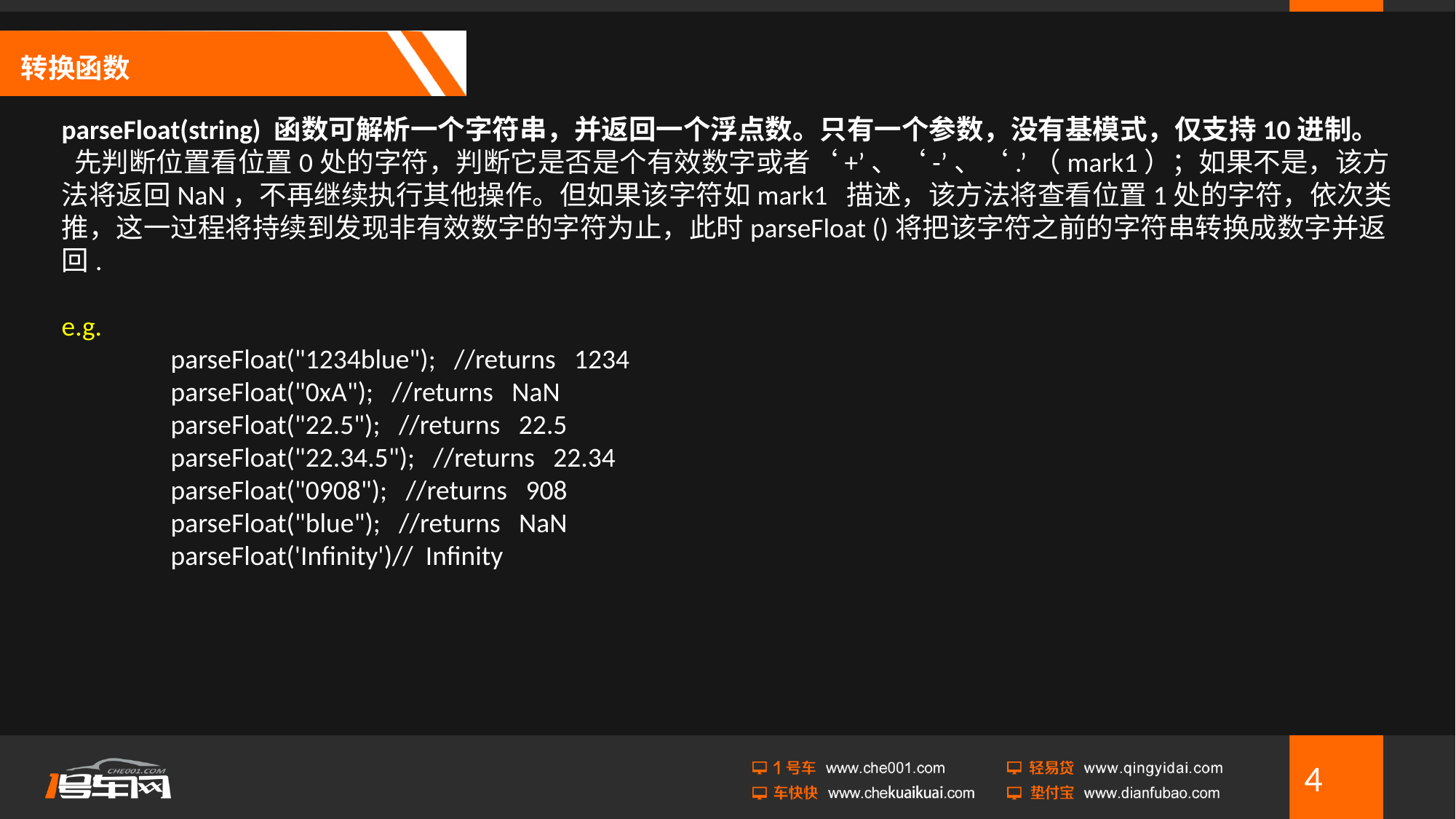

# 转换函数
parseFloat(string) 函数可解析一个字符串，并返回一个浮点数。只有一个参数，没有基模式，仅支持10进制。
 先判断位置看位置0处的字符，判断它是否是个有效数字或者‘+’、‘-’、‘.’（mark1）；如果不是，该方法将返回NaN，不再继续执行其他操作。但如果该字符如mark1  描述，该方法将查看位置1处的字符，依次类推，这一过程将持续到发现非有效数字的字符为止，此时parseFloat ()将把该字符之前的字符串转换成数字并返回.

e.g.
	parseFloat("1234blue");   //returns   1234
	parseFloat("0xA");   //returns   NaN
	parseFloat("22.5");   //returns   22.5
	parseFloat("22.34.5");   //returns   22.34
	parseFloat("0908");   //returns   908
	parseFloat("blue");   //returns   NaN
	parseFloat('Infinity')//  Infinity

4